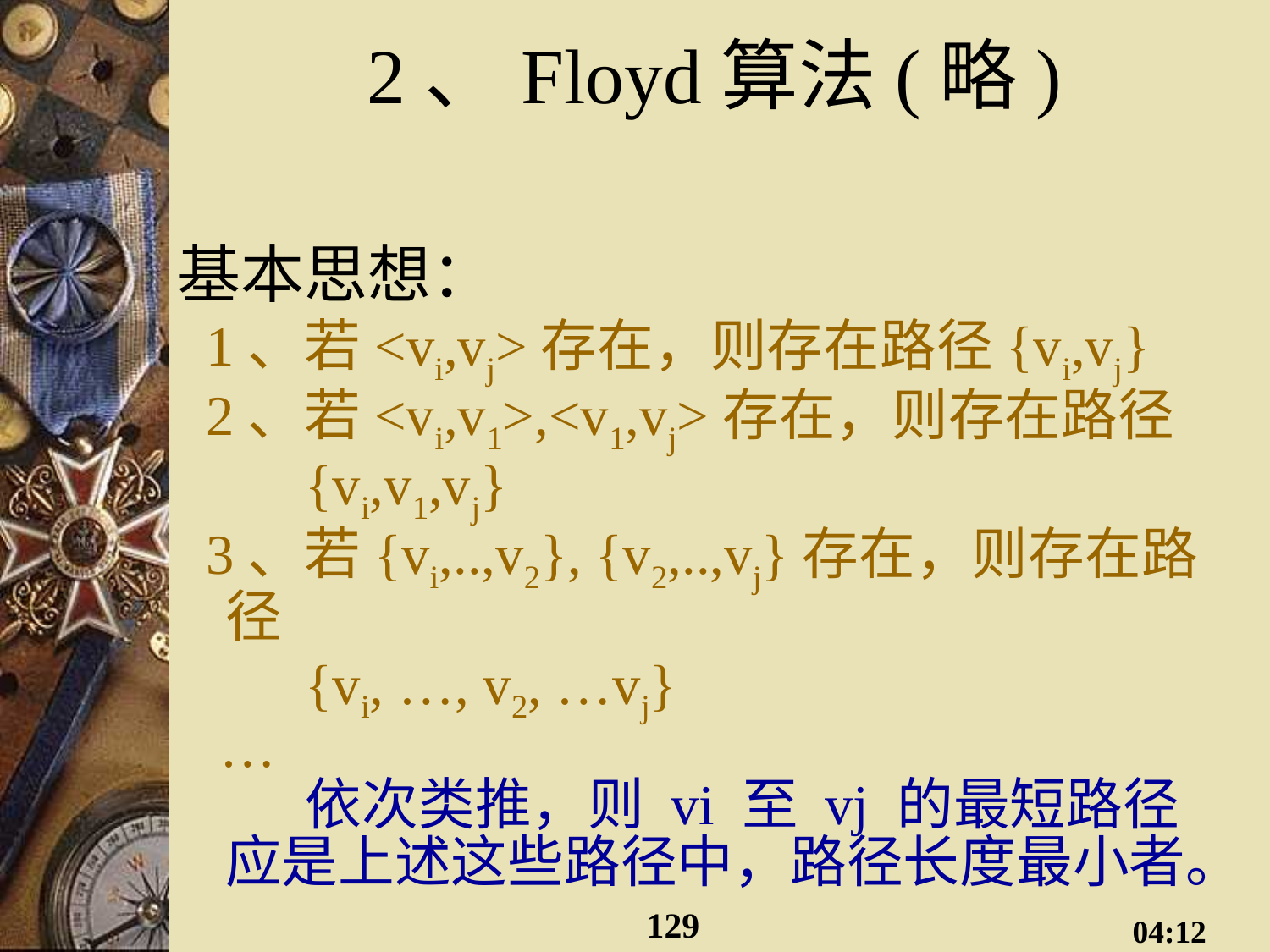

# 2、Floyd算法(略)
基本思想：
  1、若<vi,vj>存在，则存在路径{vi,vj}
  2、若<vi,v1>,<v1,vj>存在，则存在路径
         {vi,v1,vj}
  3、若{vi,..,v2}, {v2,..,vj}存在，则存在路径
         {vi, …, v2, …vj}
   …
         依次类推，则 vi 至 vj 的最短路径应是上述这些路径中，路径长度最小者。